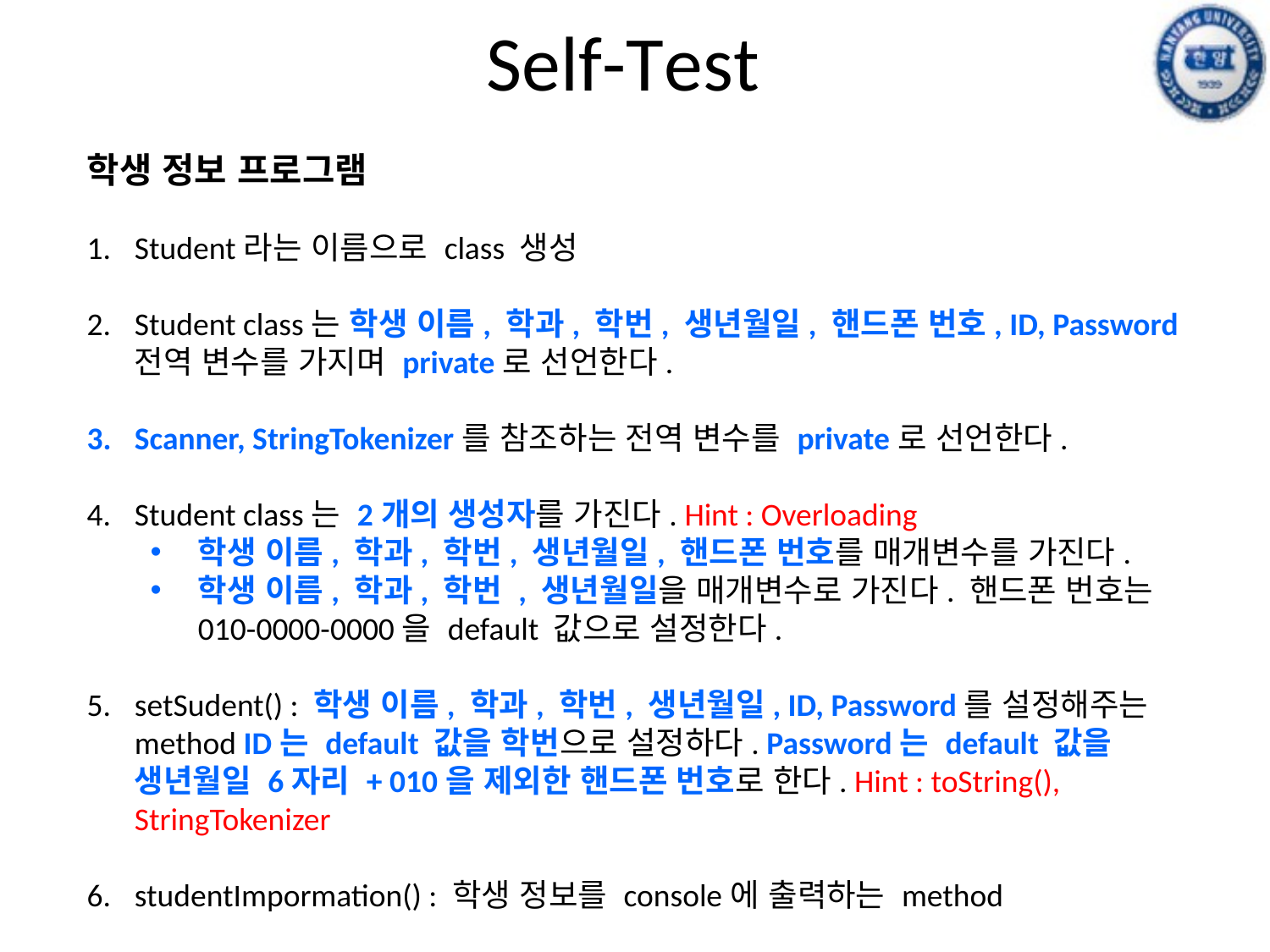

# Self-Test
학생 정보 프로그램
Student라는 이름으로 class 생성

Student class는 학생 이름, 학과, 학번, 생년월일, 핸드폰 번호, ID, Password 전역 변수를 가지며 private로 선언한다.

Scanner, StringTokenizer를 참조하는 전역 변수를 private로 선언한다.

Student class는 2개의 생성자를 가진다. Hint : Overloading
학생 이름, 학과, 학번, 생년월일, 핸드폰 번호를 매개변수를 가진다.
학생 이름, 학과, 학번 , 생년월일을 매개변수로 가진다. 핸드폰 번호는 010-0000-0000을 default 값으로 설정한다.

setSudent() : 학생 이름, 학과, 학번, 생년월일, ID, Password를 설정해주는 method ID는 default 값을 학번으로 설정하다. Password는 default 값을 생년월일 6자리 + 010을 제외한 핸드폰 번호로 한다. Hint : toString(), StringTokenizer

studentImpormation() : 학생 정보를 console에 출력하는 method